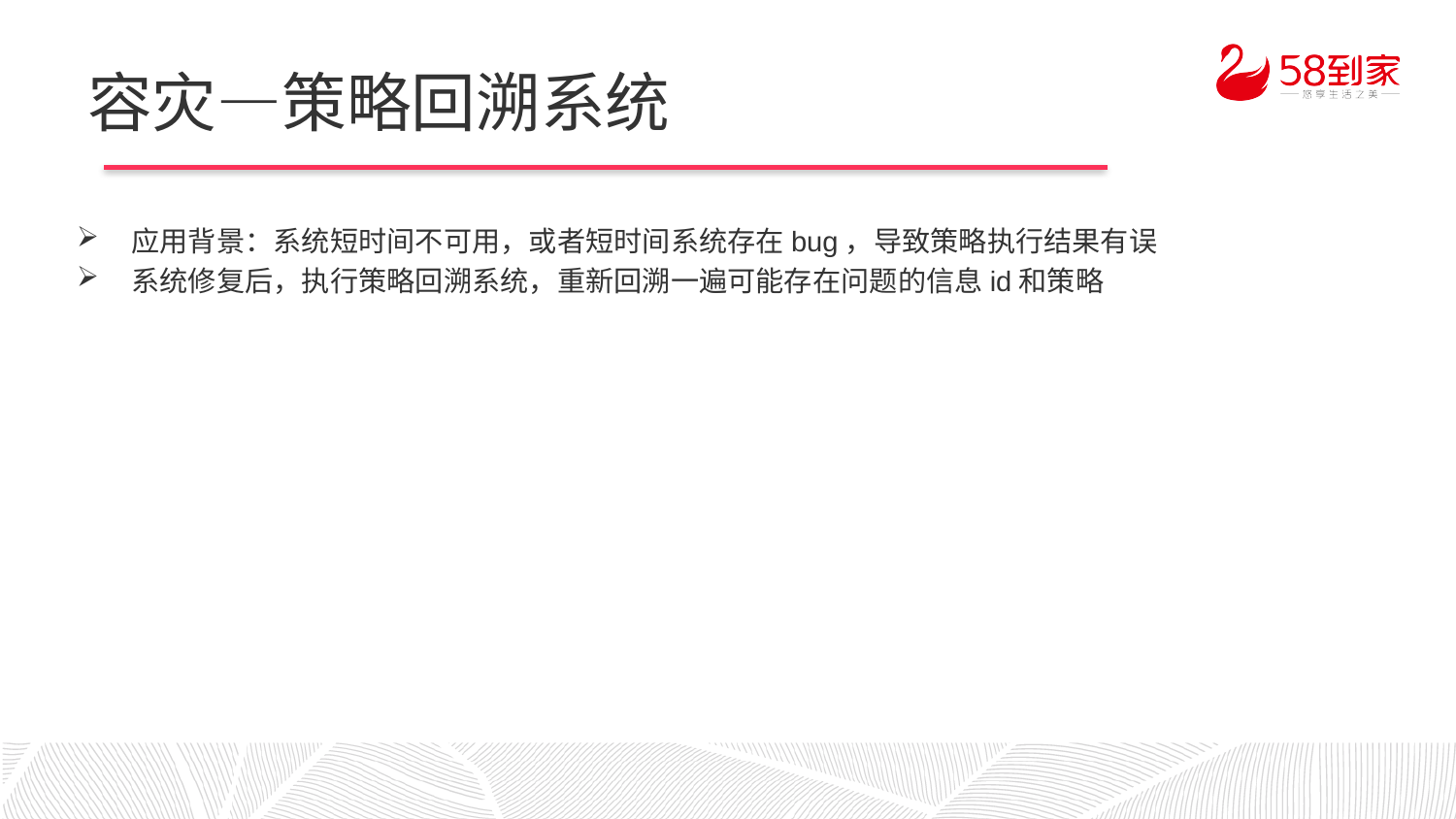

# 容灾—策略回溯系统
应用背景：系统短时间不可用，或者短时间系统存在bug，导致策略执行结果有误
系统修复后，执行策略回溯系统，重新回溯一遍可能存在问题的信息id和策略